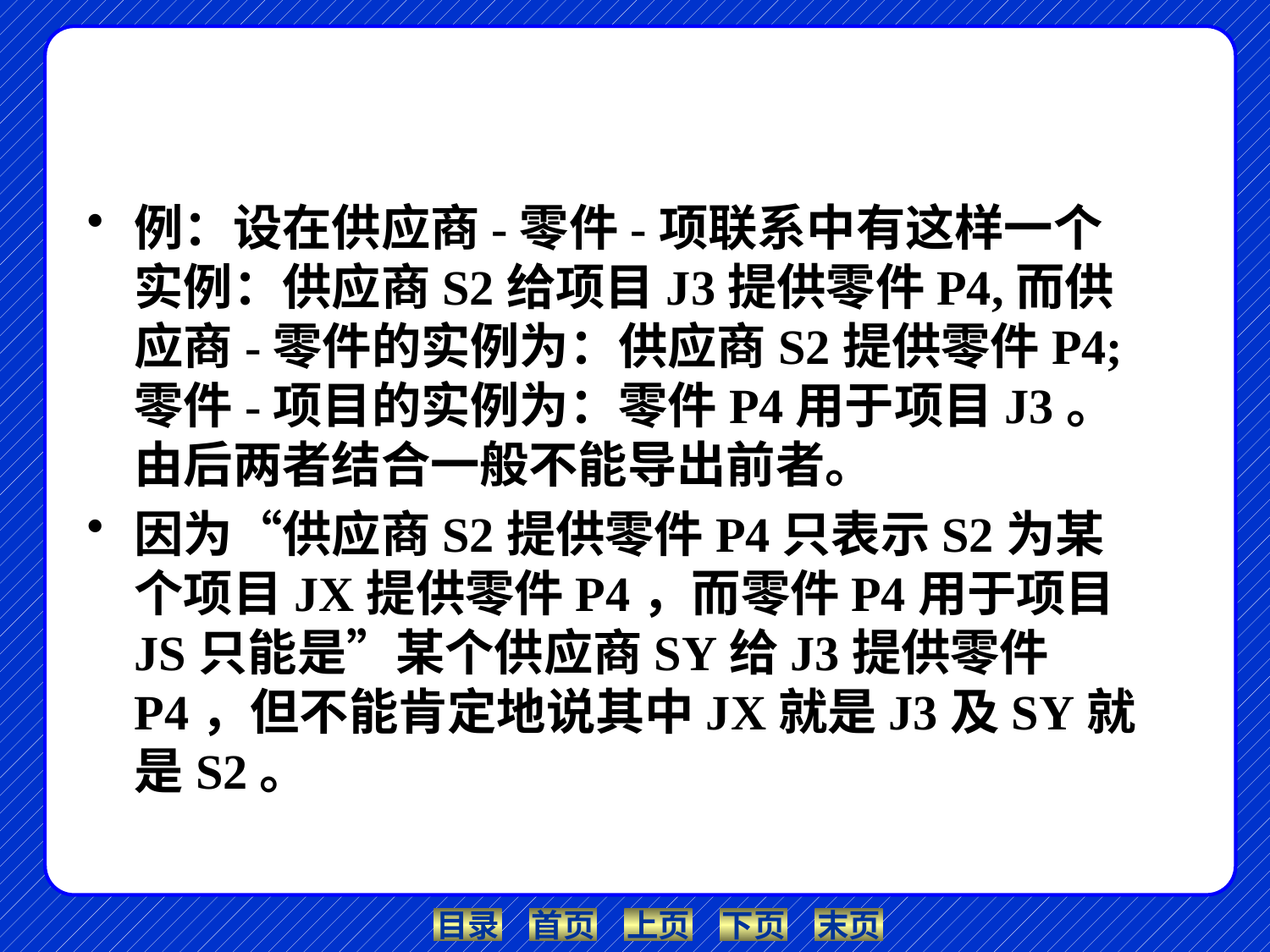

#
例：设在供应商-零件-项联系中有这样一个实例：供应商S2给项目J3提供零件P4,而供应商-零件的实例为：供应商S2提供零件P4;零件-项目的实例为：零件P4用于项目J3。由后两者结合一般不能导出前者。
因为“供应商S2提供零件P4只表示S2为某个项目JX提供零件P4，而零件P4用于项目JS只能是”某个供应商SY给J3提供零件P4，但不能肯定地说其中JX就是J3及SY就是S2。